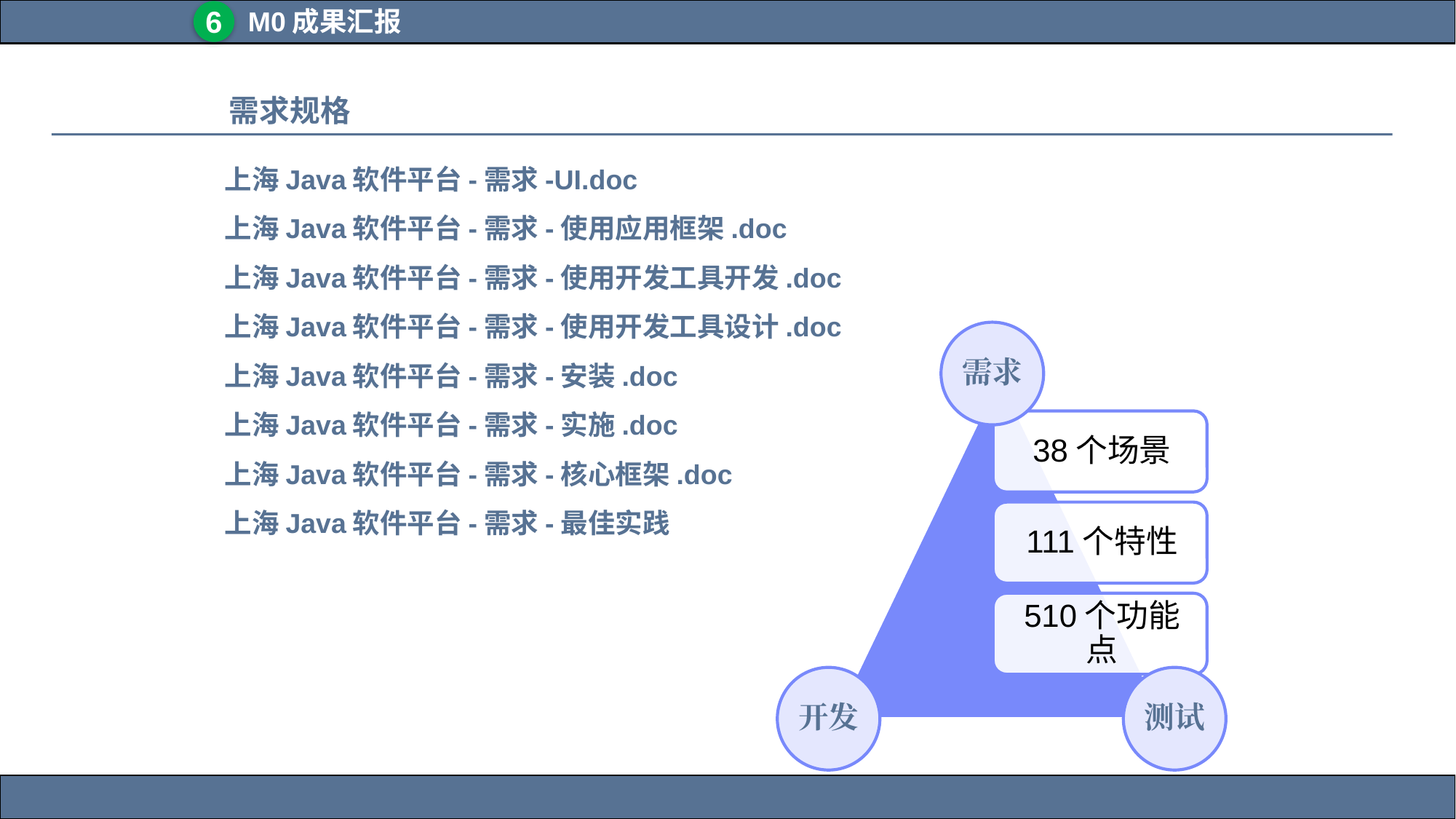

6
M0成果汇报
# 需求规格
上海Java软件平台-需求-UI.doc
上海Java软件平台-需求-使用应用框架.doc
上海Java软件平台-需求-使用开发工具开发.doc
上海Java软件平台-需求-使用开发工具设计.doc
上海Java软件平台-需求-安装.doc
上海Java软件平台-需求-实施.doc
上海Java软件平台-需求-核心框架.doc
上海Java软件平台-需求-最佳实践
需求
38个场景
111个特性
510个功能点
开发
测试